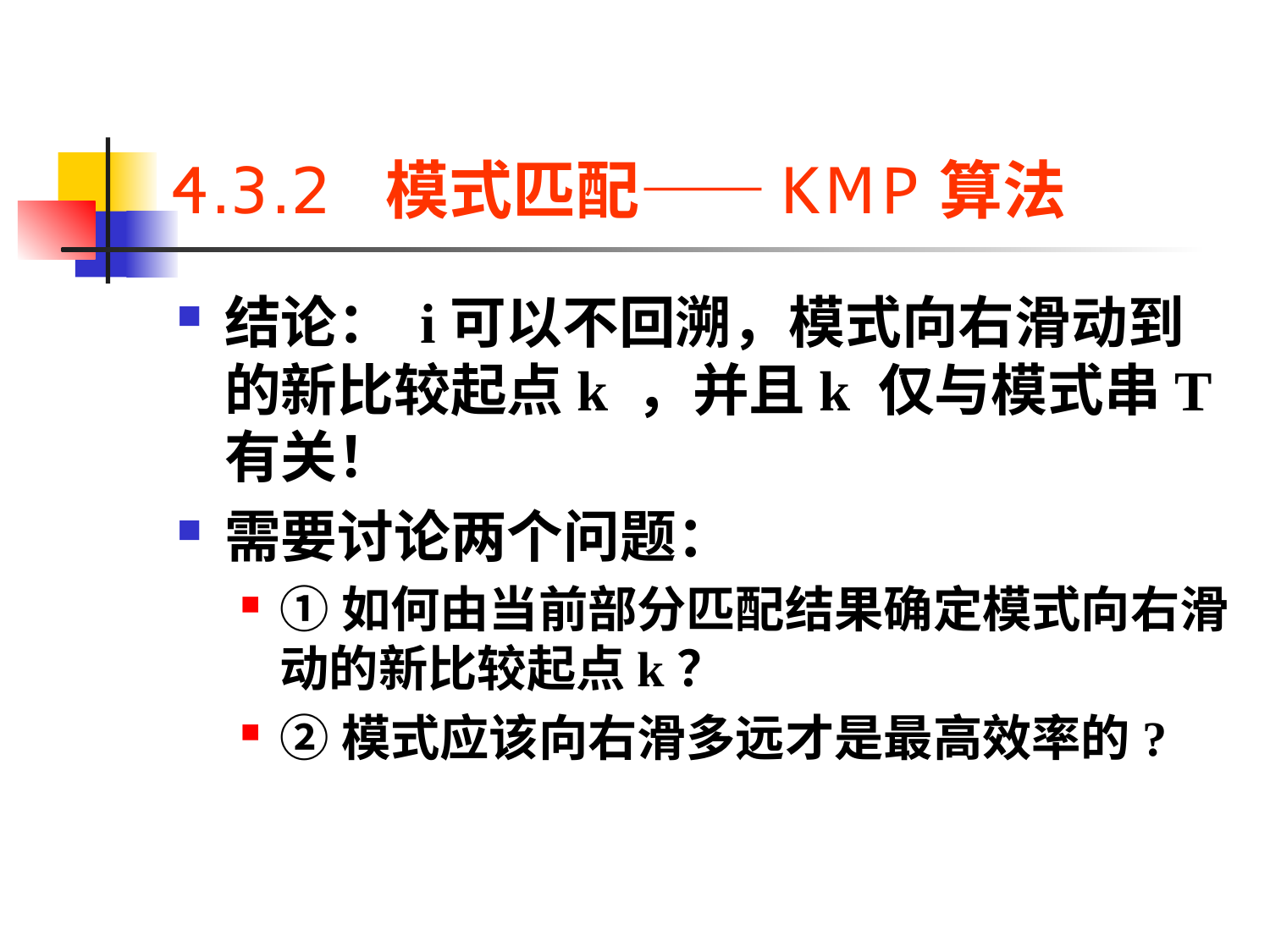

# 4.3.2  模式匹配——KMP算法
结论： i可以不回溯，模式向右滑动到的新比较起点k ，并且k 仅与模式串T有关！
需要讨论两个问题：
①如何由当前部分匹配结果确定模式向右滑动的新比较起点k？
②模式应该向右滑多远才是最高效率的?